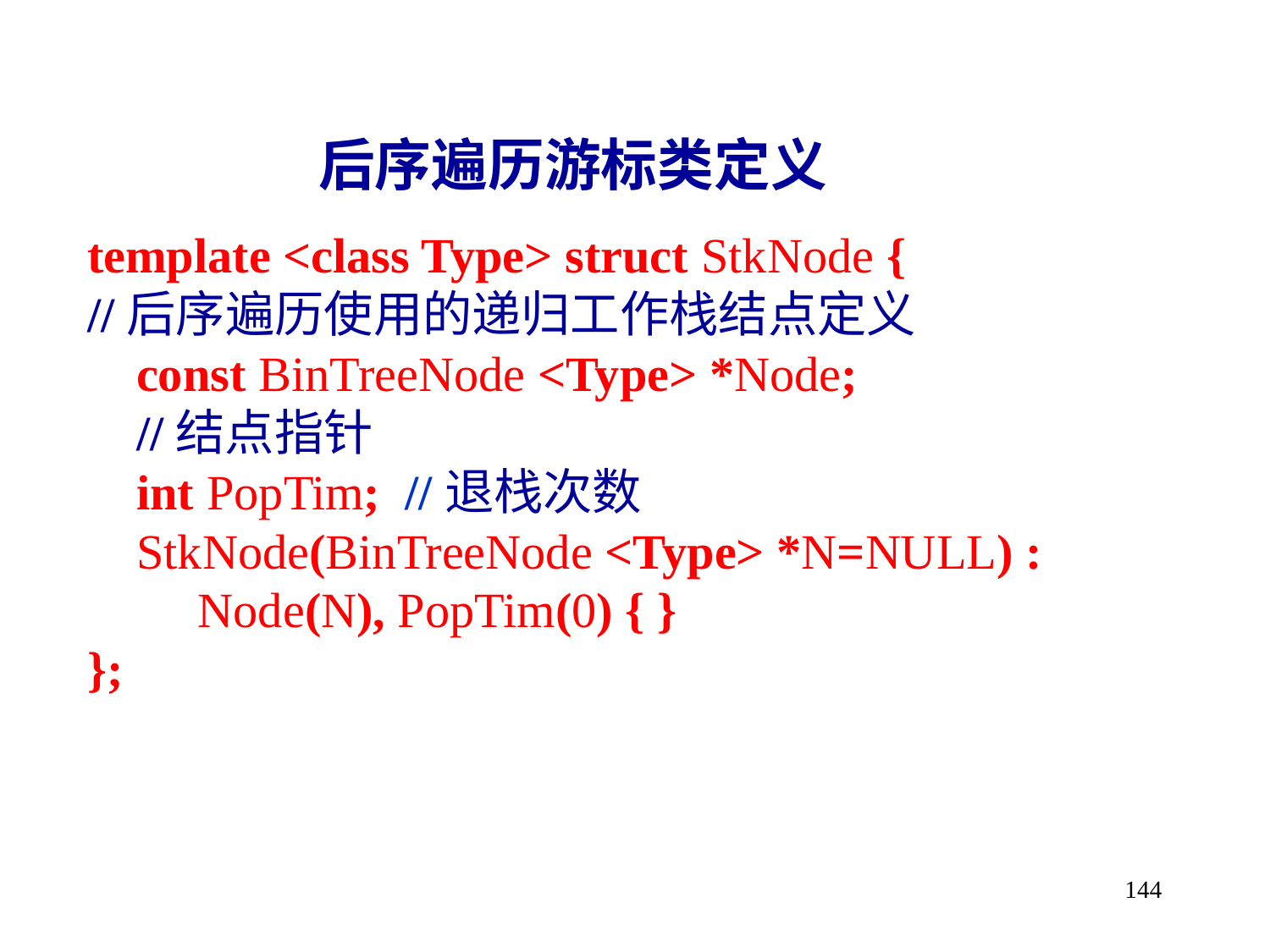

后序遍历游标类定义
template <class Type> struct StkNode {
//后序遍历使用的递归工作栈结点定义
    const BinTreeNode <Type> *Node;
    //结点指针
    int PopTim;  //退栈次数
    StkNode(BinTreeNode <Type> *N=NULL) :
         Node(N), PopTim(0) { }
};
144